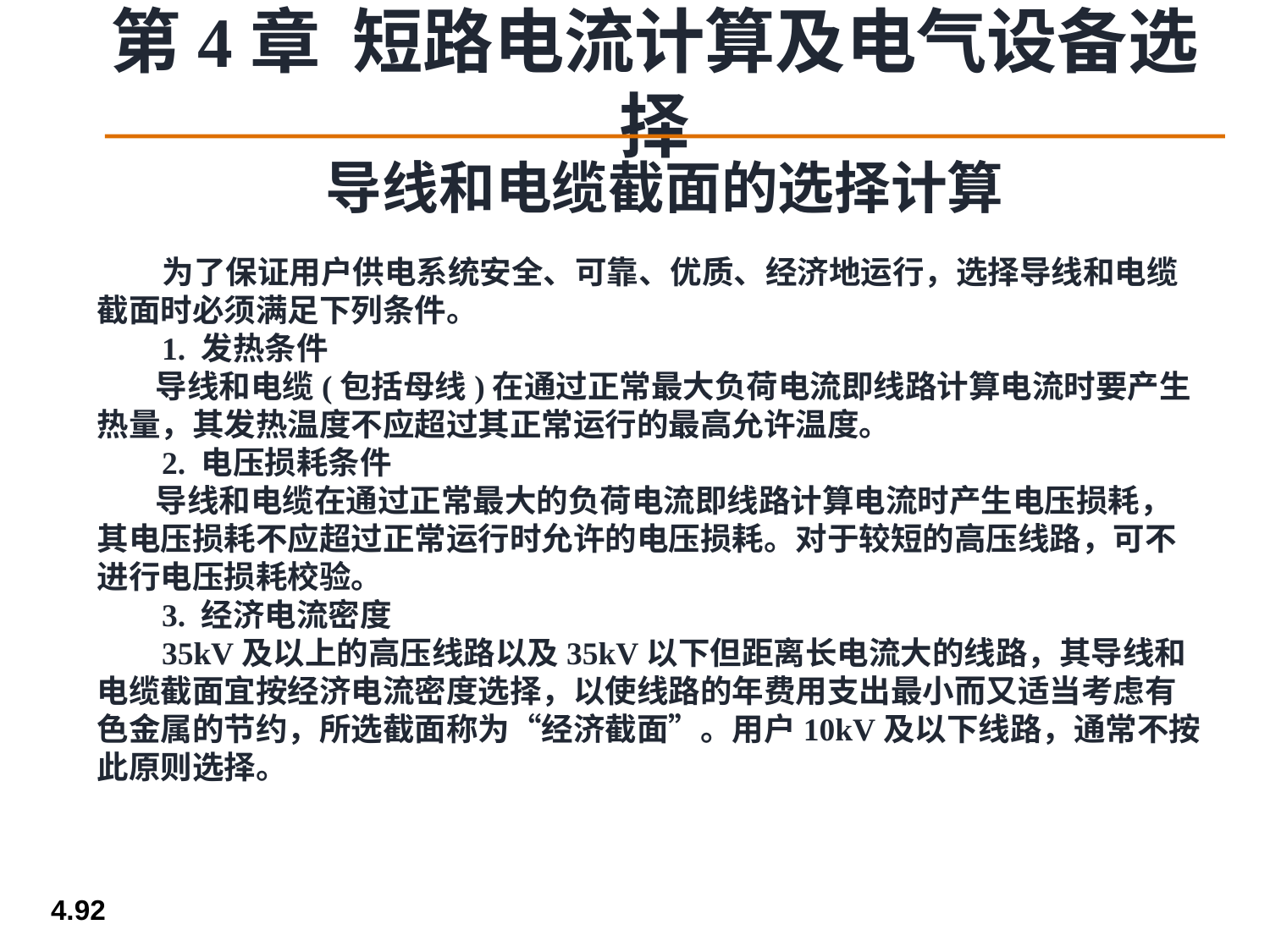

导线和电缆截面的选择计算
        为了保证用户供电系统安全、可靠、优质、经济地运行，选择导线和电缆截面时必须满足下列条件。
        1. 发热条件
       导线和电缆(包括母线)在通过正常最大负荷电流即线路计算电流时要产生热量，其发热温度不应超过其正常运行的最高允许温度。
        2. 电压损耗条件
       导线和电缆在通过正常最大的负荷电流即线路计算电流时产生电压损耗，其电压损耗不应超过正常运行时允许的电压损耗。对于较短的高压线路，可不进行电压损耗校验。
        3. 经济电流密度
        35kV及以上的高压线路以及35kV以下但距离长电流大的线路，其导线和电缆截面宜按经济电流密度选择，以使线路的年费用支出最小而又适当考虑有色金属的节约，所选截面称为“经济截面”。用户10kV及以下线路，通常不按此原则选择。